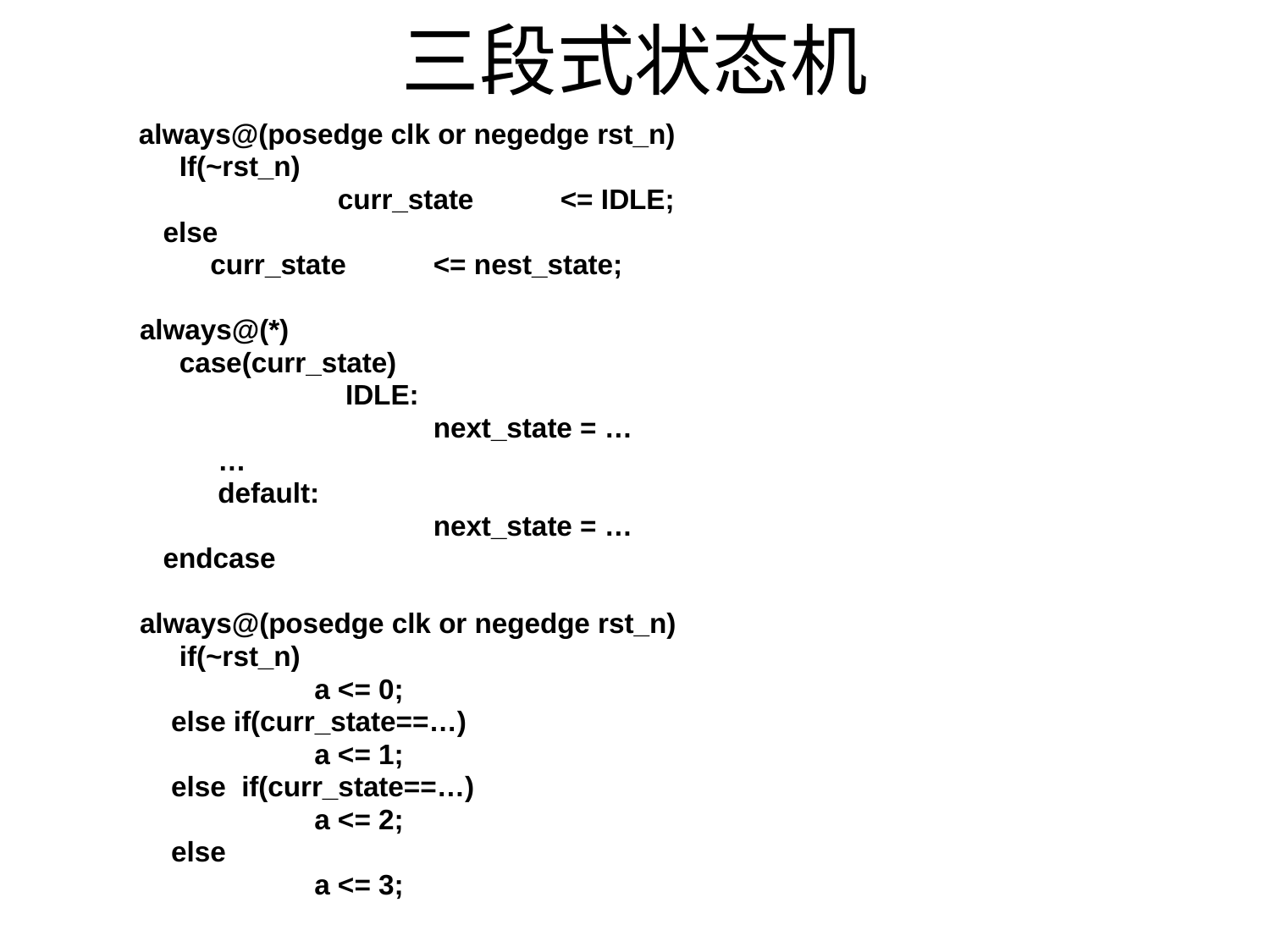

# 三段式状态机
        always@(posedge clk or negedge rst_n)
	If(~rst_n)
		    curr_state	<= IDLE;
   else
         curr_state	<= nest_state;

always@(*)
	case(curr_state)
		     IDLE:
			next_state = …
          …
          default:
			next_state = …
   endcase

always@(posedge clk or negedge rst_n)
	if(~rst_n)
		 a <= 0;
    else if(curr_state==…)
		 a <= 1;
    else  if(curr_state==…)
		 a <= 2;
    else
		 a <= 3;